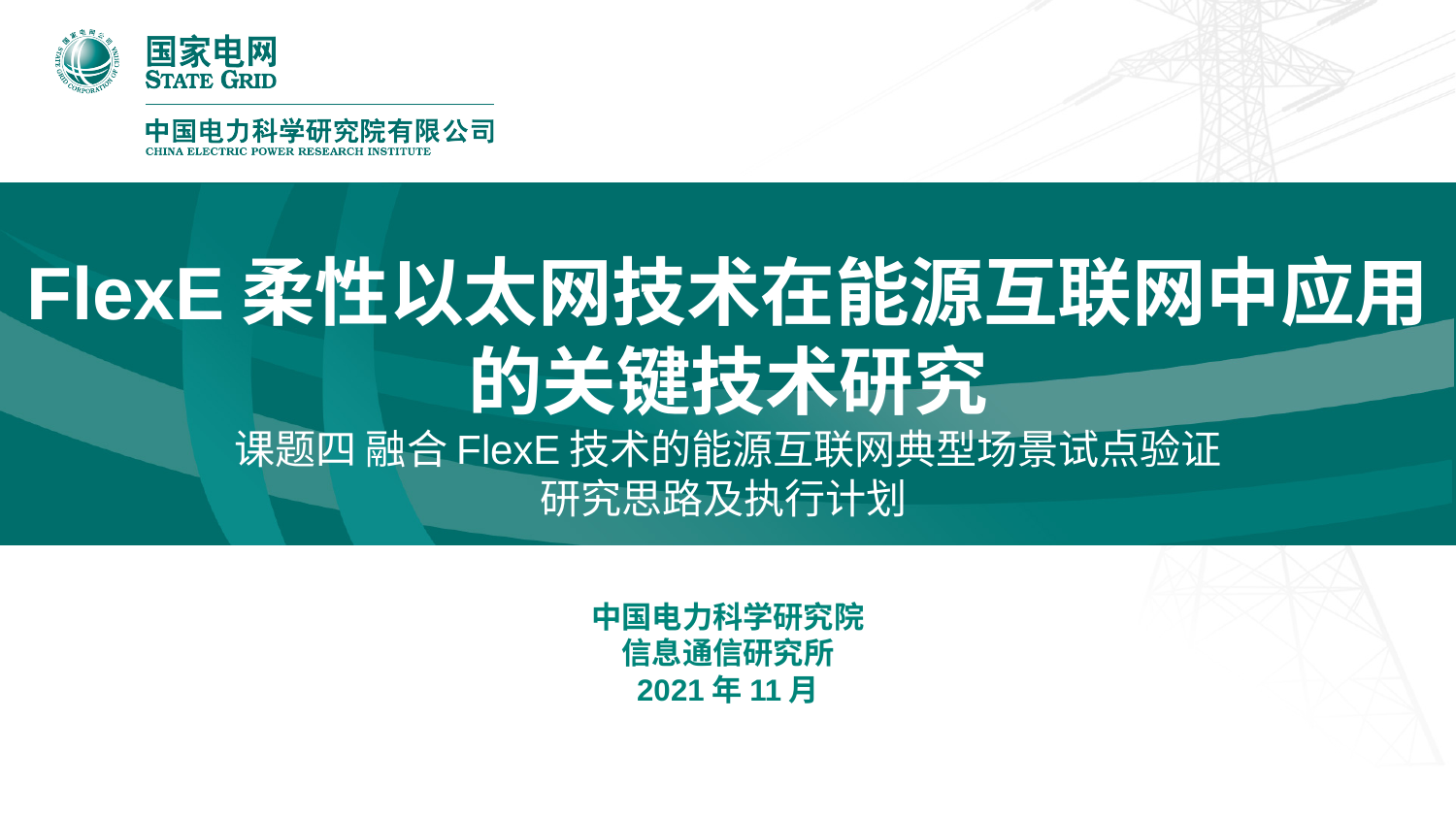

# FlexE柔性以太网技术在能源互联网中应用的关键技术研究 课题四 融合FlexE技术的能源互联网典型场景试点验证 研究思路及执行计划
中国电力科学研究院
信息通信研究所
2021年11月